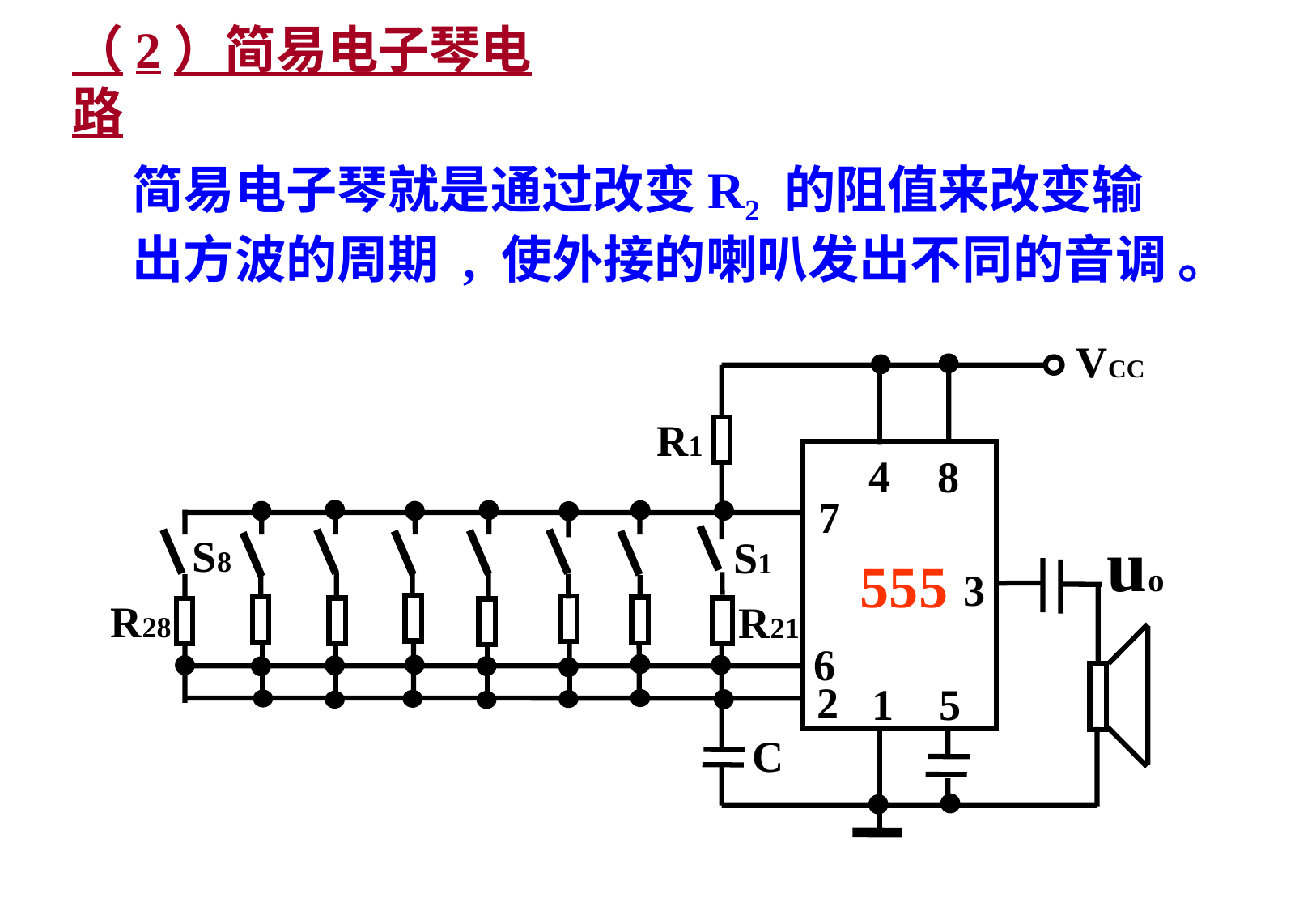

（2）简易电子琴电路
简易电子琴就是通过改变R2 的阻值来改变输出方波的周期 , 使外接的喇叭发出不同的音调 。
VCC

R1

4
8

7

uo

S8
S1

555
3

R28
R21

6

2
1
5

C